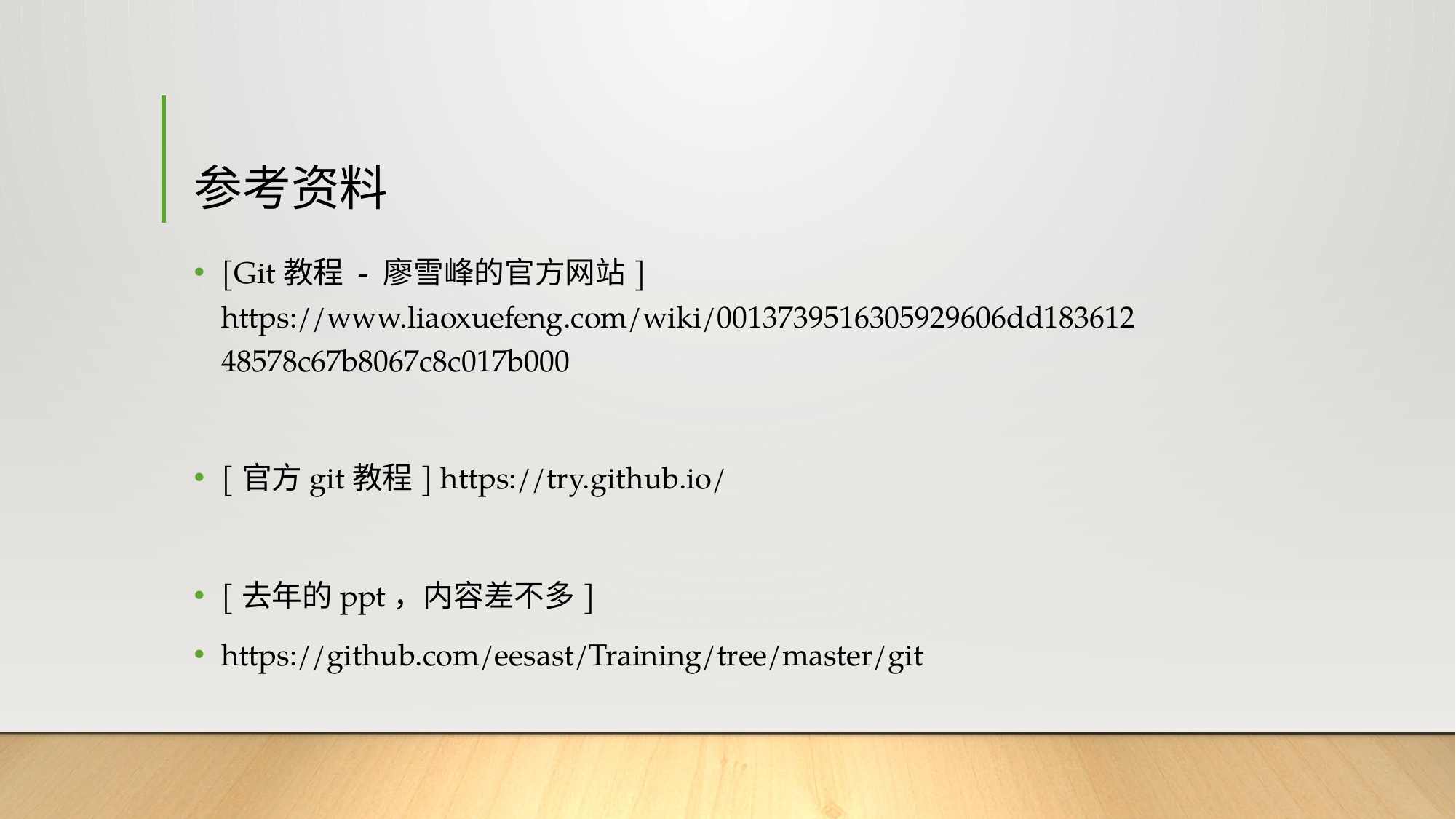

# 参考资料
[Git教程 - 廖雪峰的官方网站] https://www.liaoxuefeng.com/wiki/0013739516305929606dd18361248578c67b8067c8c017b000

[官方git教程] https://try.github.io/

[去年的ppt，内容差不多]
https://github.com/eesast/Training/tree/master/git